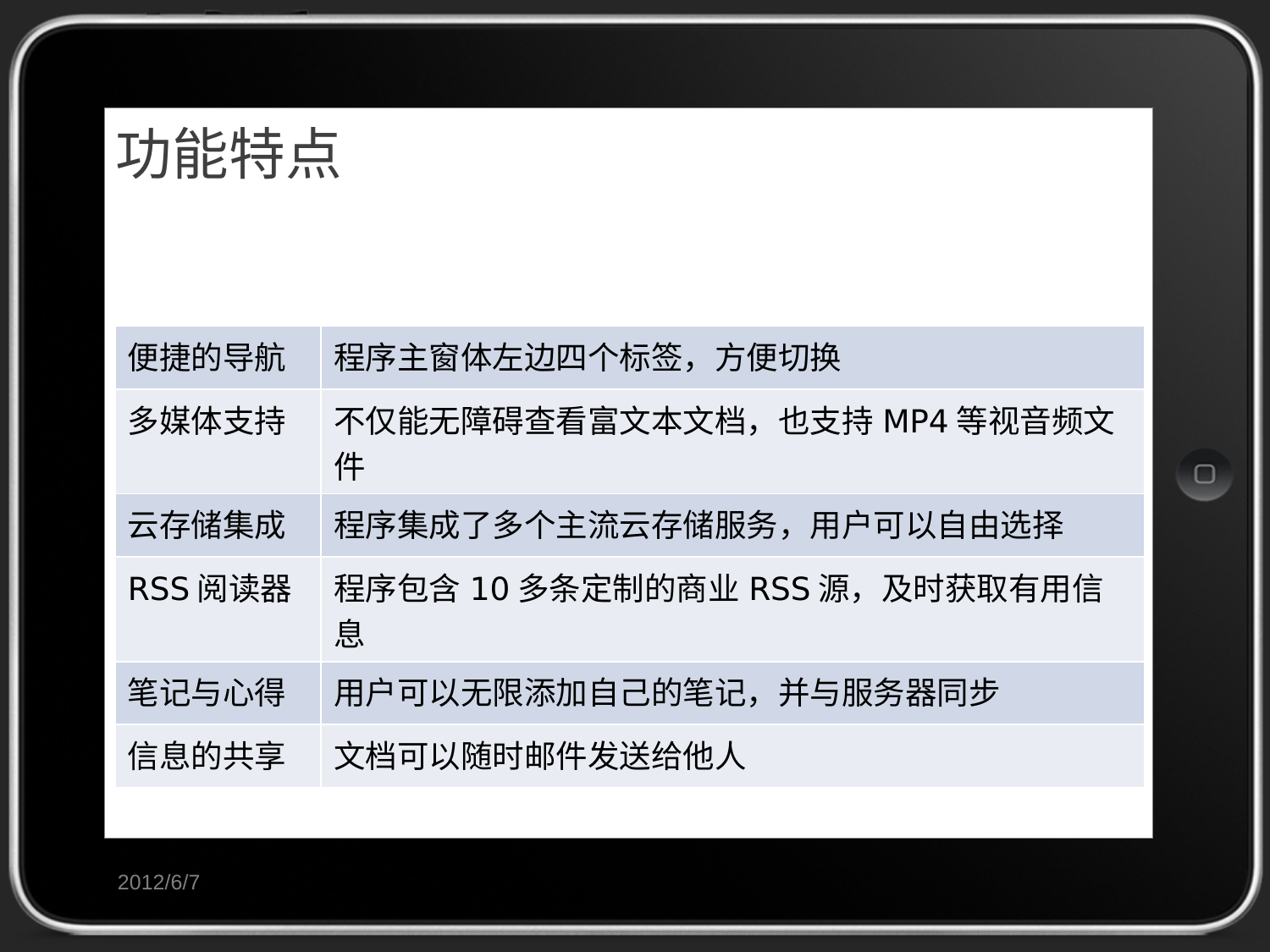

# 功能特点
| 便捷的导航 | 程序主窗体左边四个标签，方便切换 |
| --- | --- |
| 多媒体支持 | 不仅能无障碍查看富文本文档，也支持MP4等视音频文件 |
| 云存储集成 | 程序集成了多个主流云存储服务，用户可以自由选择 |
| RSS阅读器 | 程序包含10多条定制的商业RSS源，及时获取有用信息 |
| 笔记与心得 | 用户可以无限添加自己的笔记，并与服务器同步 |
| 信息的共享 | 文档可以随时邮件发送给他人 |
2012/6/7